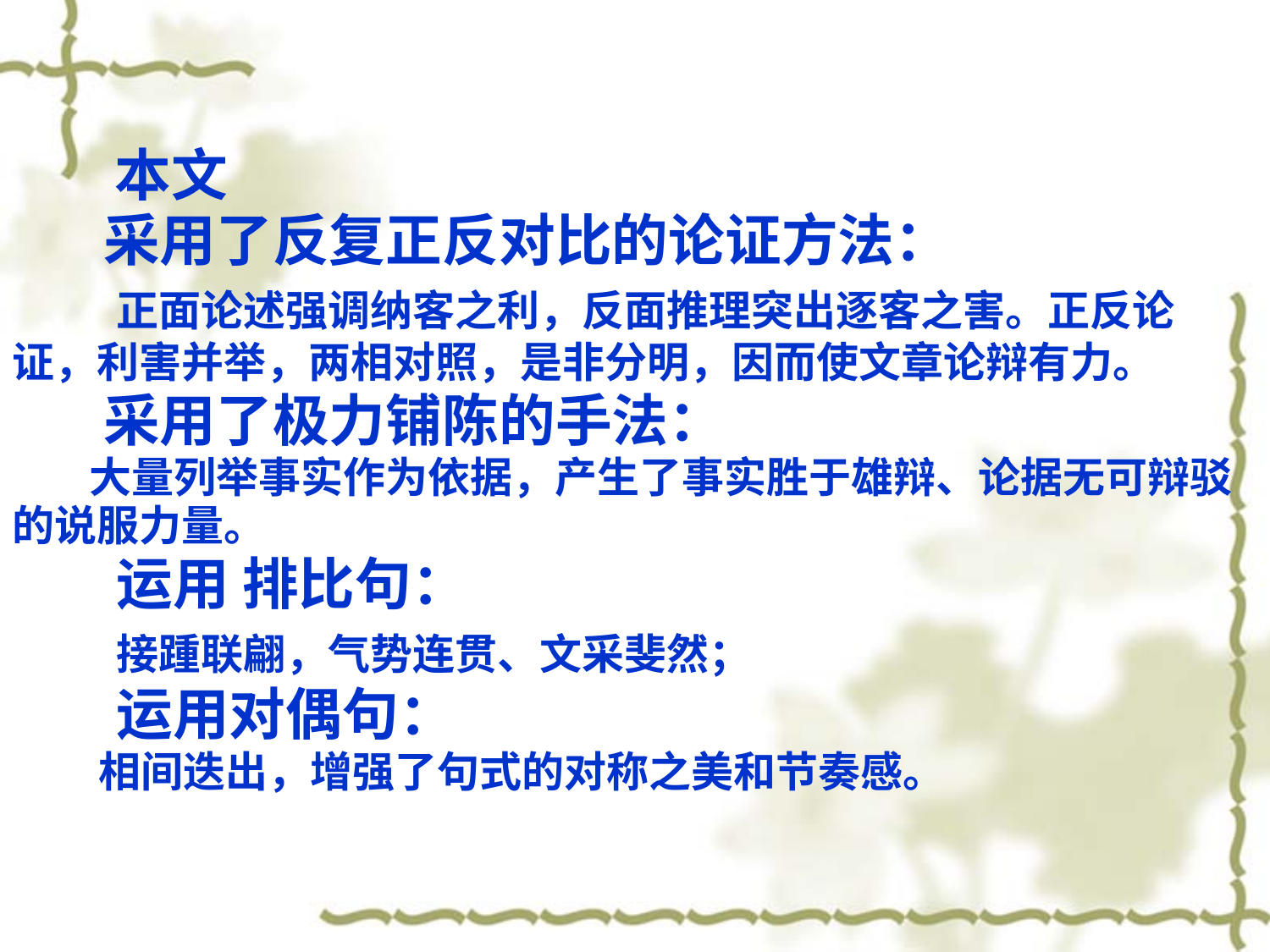

本文
      采用了反复正反对比的论证方法：
       正面论述强调纳客之利，反面推理突出逐客之害。正反论
证，利害并举，两相对照，是非分明，因而使文章论辩有力。
      采用了极力铺陈的手法：
       大量列举事实作为依据，产生了事实胜于雄辩、论据无可辩驳
的说服力量。
       运用 排比句：
       接踵联翩，气势连贯、文采斐然；
       运用对偶句：
        相间迭出，增强了句式的对称之美和节奏感。
37